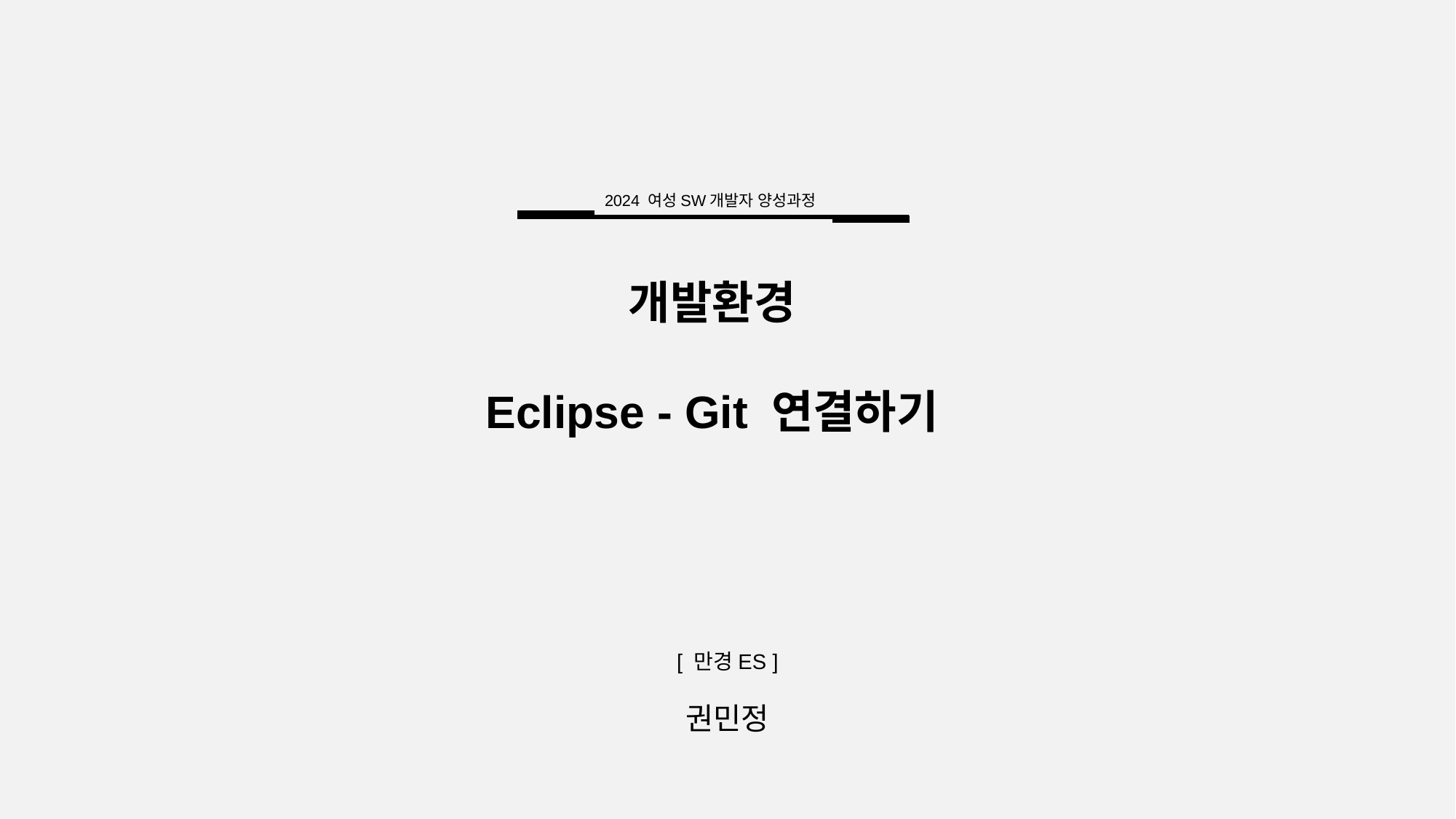

2024 여성SW개발자 양성과정

개발환경

Eclipse - Git 연결하기
[ 만경ES ]

권민정